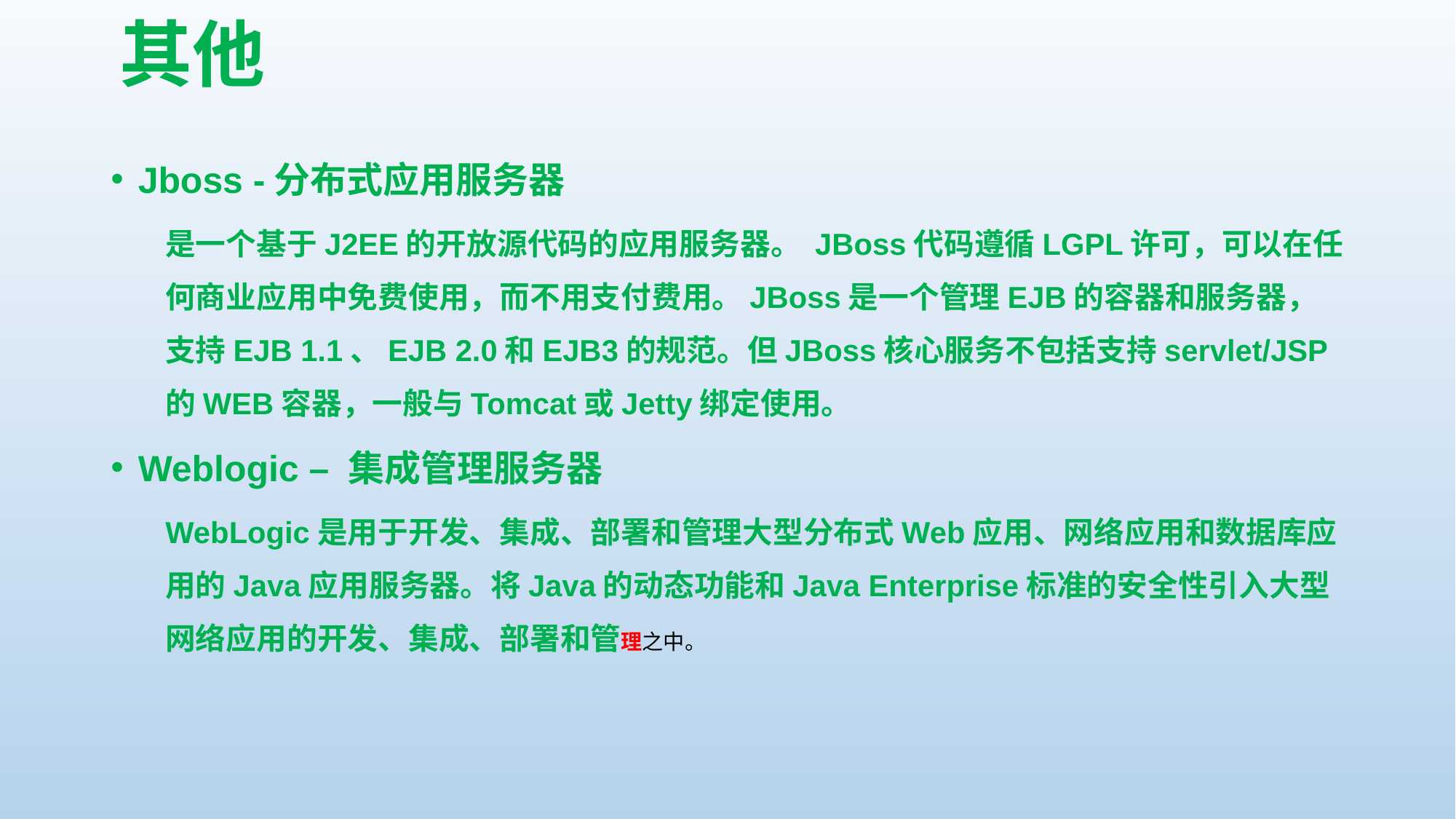

# 其他
Jboss -分布式应用服务器
是一个基于J2EE的开放源代码的应用服务器。 JBoss代码遵循LGPL许可，可以在任何商业应用中免费使用，而不用支付费用。JBoss是一个管理EJB的容器和服务器，支持EJB 1.1、EJB 2.0和EJB3的规范。但JBoss核心服务不包括支持servlet/JSP的WEB容器，一般与Tomcat或Jetty绑定使用。
Weblogic – 集成管理服务器
WebLogic是用于开发、集成、部署和管理大型分布式Web应用、网络应用和数据库应用的Java应用服务器。将Java的动态功能和Java Enterprise标准的安全性引入大型网络应用的开发、集成、部署和管理之中。